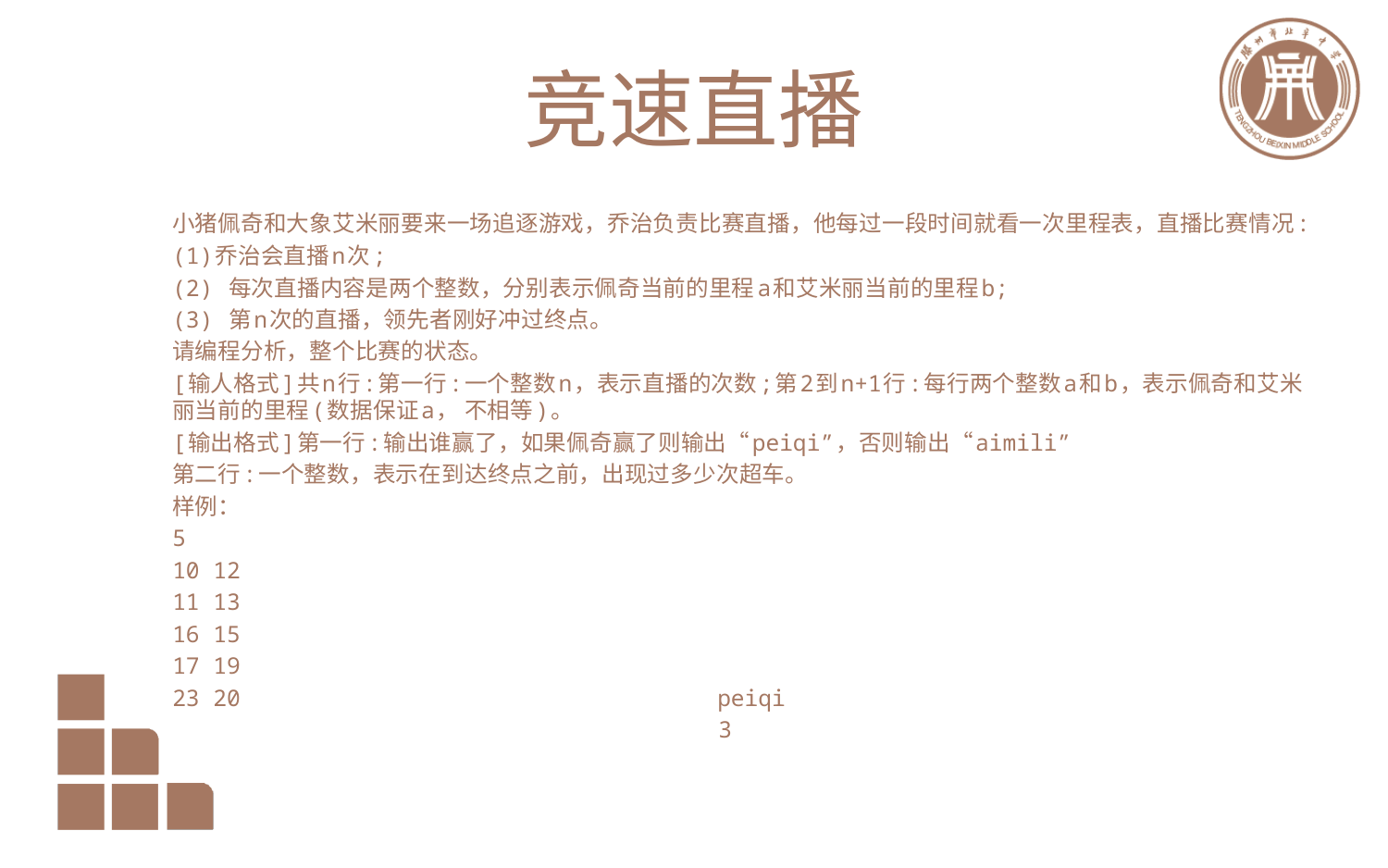

# 竞速直播
小猪佩奇和大象艾米丽要来一场追逐游戏，乔治负责比赛直播，他每过一段时间就看一次里程表，直播比赛情况:
(1)乔治会直播n次;
(2) 每次直播内容是两个整数，分别表示佩奇当前的里程a和艾米丽当前的里程b;
(3) 第n次的直播，领先者刚好冲过终点。
请编程分析，整个比赛的状态。
[输人格式]共n行:第一行:一个整数n，表示直播的次数;第2到n+1行:每行两个整数a和b，表示佩奇和艾米丽当前的里程(数据保证a， 不相等)。
[输出格式]第一行:输出谁赢了，如果佩奇赢了则输出“peiqi”，否则输出“aimili”
第二行:一个整数，表示在到达终点之前，出现过多少次超车。
样例：
5
10 12
11 13
16 15
17 19
23 20                                   peiqi
                                        3